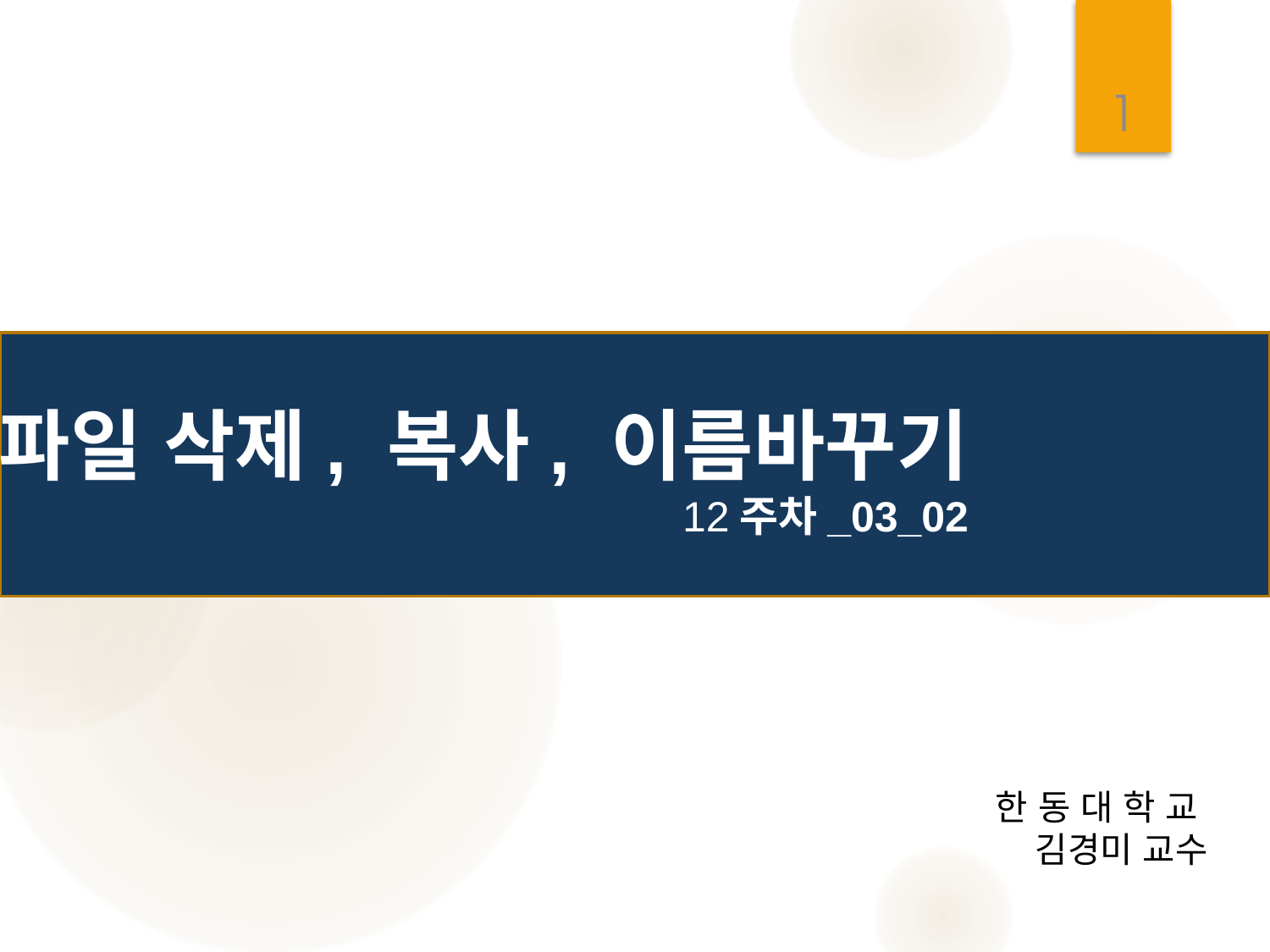

1

# 파일 삭제, 복사, 이름바꾸기 12주차_03_02
한 동 대 학 교
김경미 교수